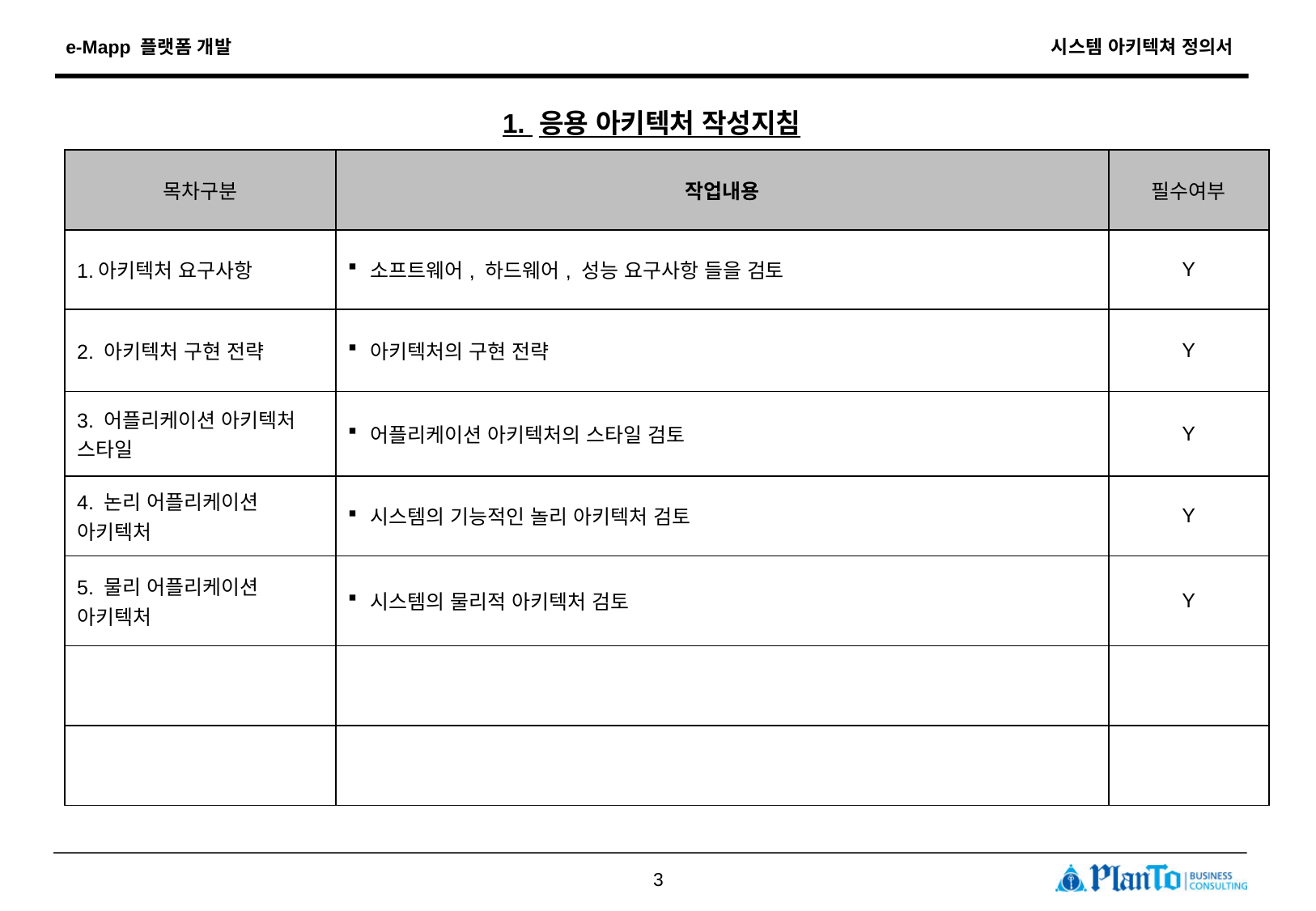

1. 응용 아키텍처 작성지침
| 목차구분 | 작업내용 | 필수여부 |
| --- | --- | --- |
| 1.아키텍처 요구사항 | 소프트웨어, 하드웨어, 성능 요구사항 들을 검토 | Y |
| 2. 아키텍처 구현 전략 | 아키텍처의 구현 전략 | Y |
| 3. 어플리케이션 아키텍처 스타일 | 어플리케이션 아키텍처의 스타일 검토 | Y |
| 4. 논리 어플리케이션 아키텍처 | 시스템의 기능적인 놀리 아키텍처 검토 | Y |
| 5. 물리 어플리케이션 아키텍처 | 시스템의 물리적 아키텍처 검토 | Y |
|  |  |  |
|  |  |  |